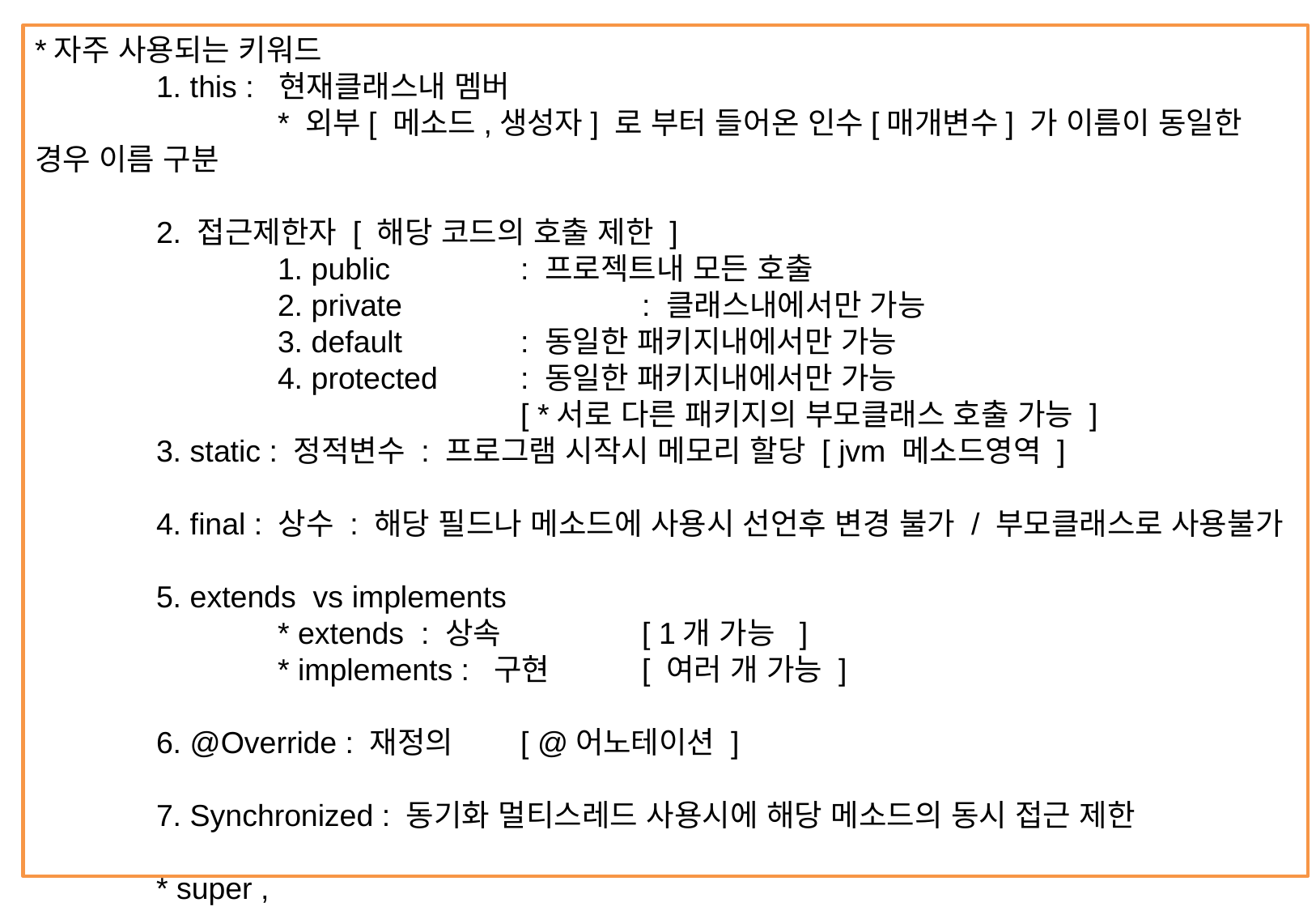

*자주 사용되는 키워드
	1. this :  현재클래스내 멤버
		* 외부[ 메소드,생성자] 로 부터 들어온 인수[매개변수] 가 이름이 동일한 경우 이름 구분

	2. 접근제한자 [ 해당 코드의 호출 제한 ]
		1. public		: 프로젝트내 모든 호출
		2. private		: 클래스내에서만 가능
		3. default	: 동일한 패키지내에서만 가능
		4. protected  	: 동일한 패키지내에서만 가능
				[ *서로 다른 패키지의 부모클래스 호출 가능 ]
	3. static : 정적변수 : 프로그램 시작시 메모리 할당 [ jvm 메소드영역 ]

	4. final : 상수 : 해당 필드나 메소드에 사용시 선언후 변경 불가 / 부모클래스로 사용불가

	5. extends  vs implements
		* extends  : 상속 		[ 1개 가능  ]
		* implements :  구현 	[ 여러 개 가능 ]

	6. @Override : 재정의  	[ @어노테이션 ]

	7. Synchronized : 동기화 멀티스레드 사용시에 해당 메소드의 동시 접근 제한

	* super ,